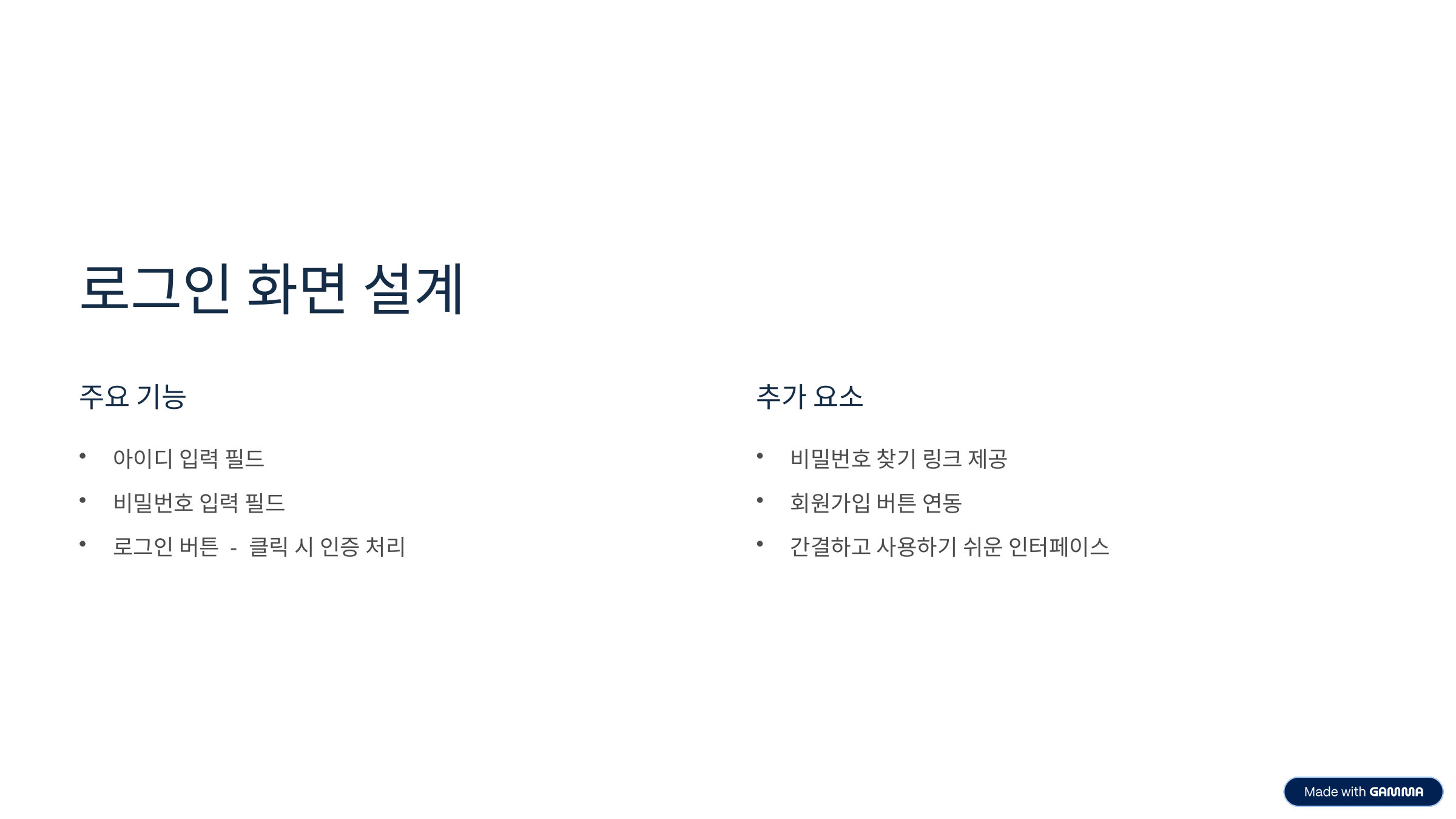

로그인 화면 설계
주요 기능
추가 요소
아이디 입력 필드
비밀번호 찾기 링크 제공
비밀번호 입력 필드
회원가입 버튼 연동
로그인 버튼 - 클릭 시 인증 처리
간결하고 사용하기 쉬운 인터페이스